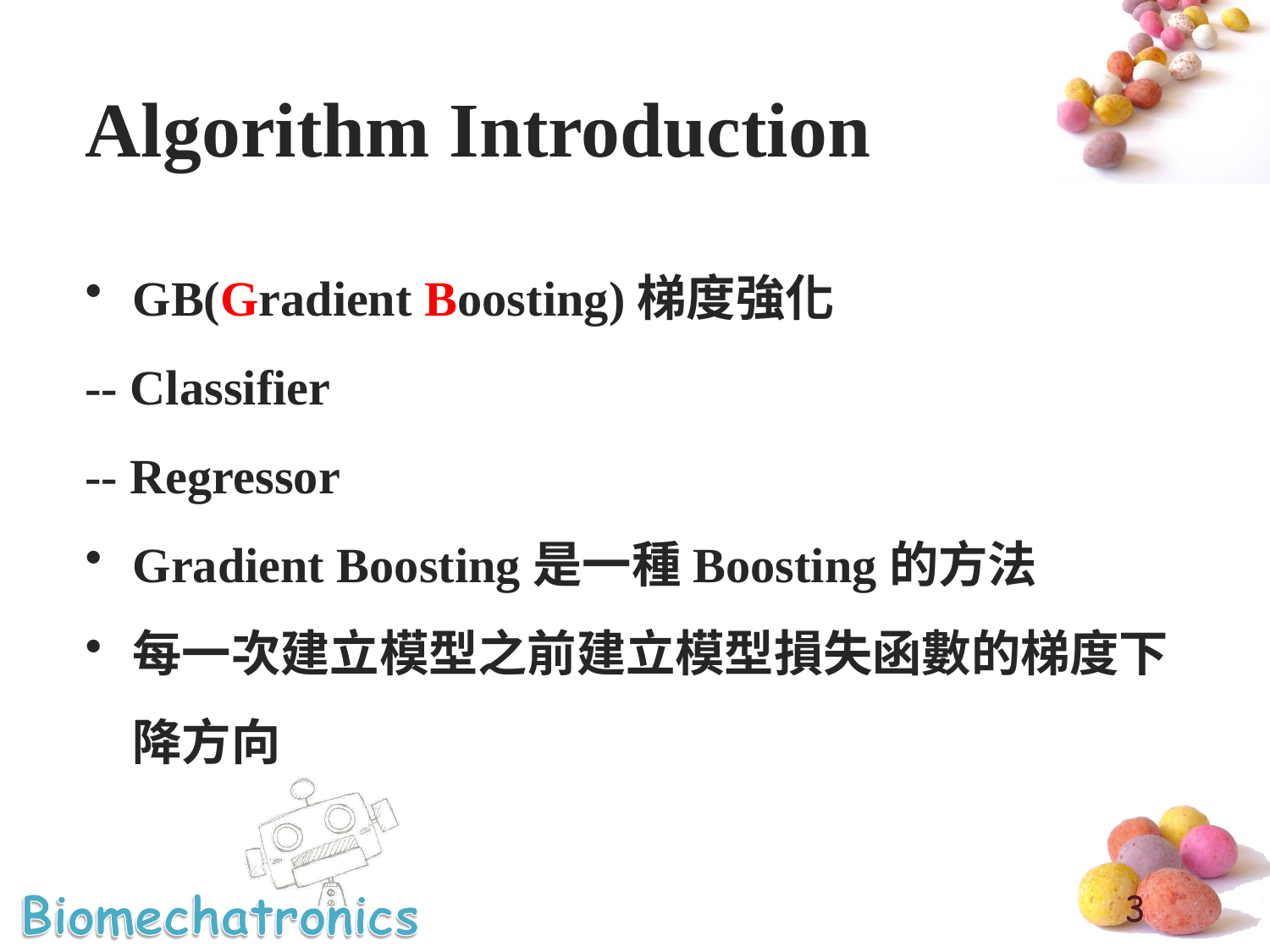

# Algorithm Introduction
GB(Gradient Boosting)梯度強化
-- Classifier
-- Regressor
Gradient Boosting是一種Boosting的方法
每一次建立模型之前建立模型損失函數的梯度下降方向